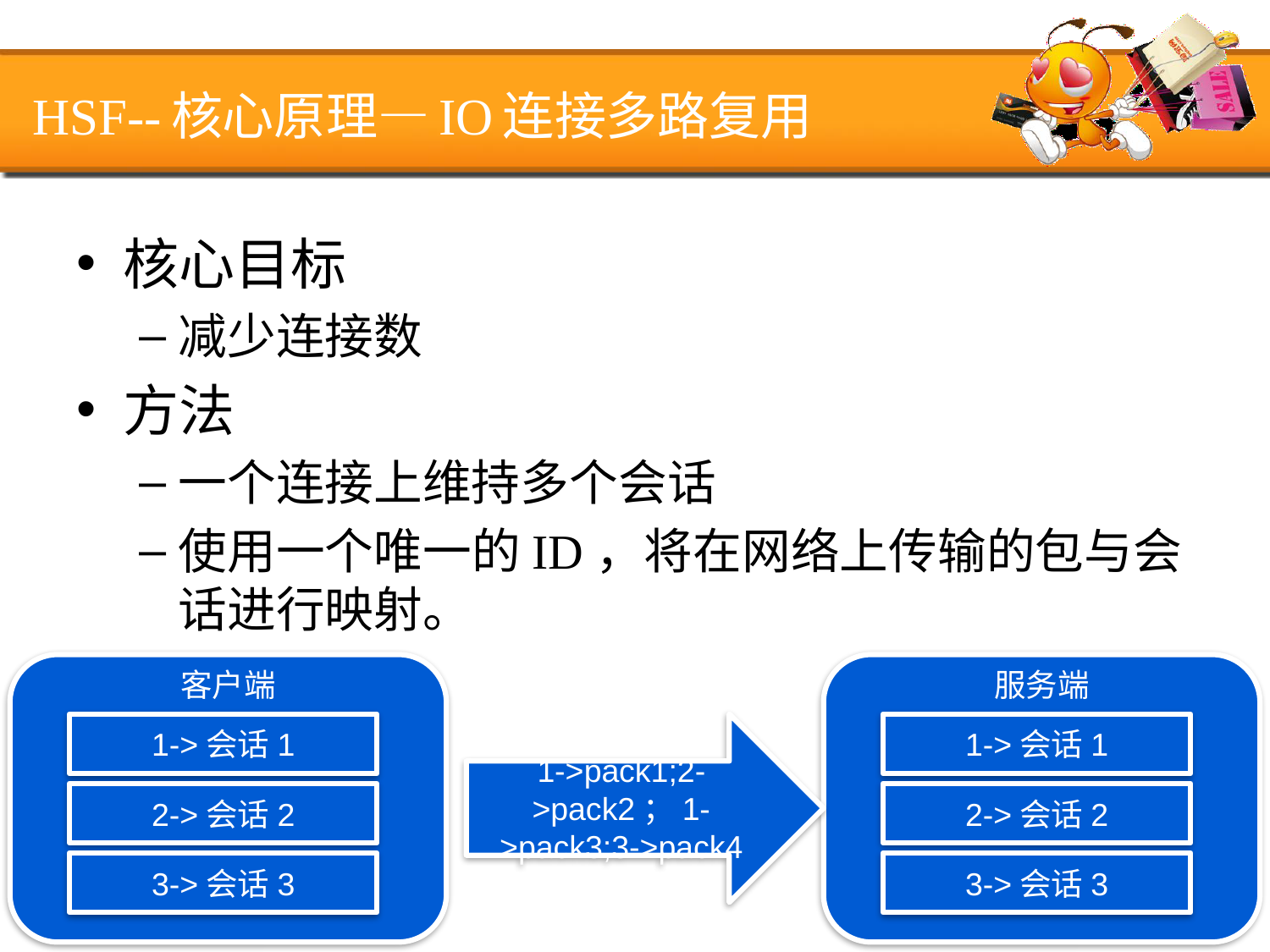

# HSF--核心原理—IO连接多路复用
核心目标
减少连接数
方法
一个连接上维持多个会话
使用一个唯一的ID，将在网络上传输的包与会话进行映射。
客户端

1->会话1
2->会话2
3->会话3
服务端

1->会话1
2->会话2
3->会话3
1->pack1;2->pack2；1->pack3;3->pack4